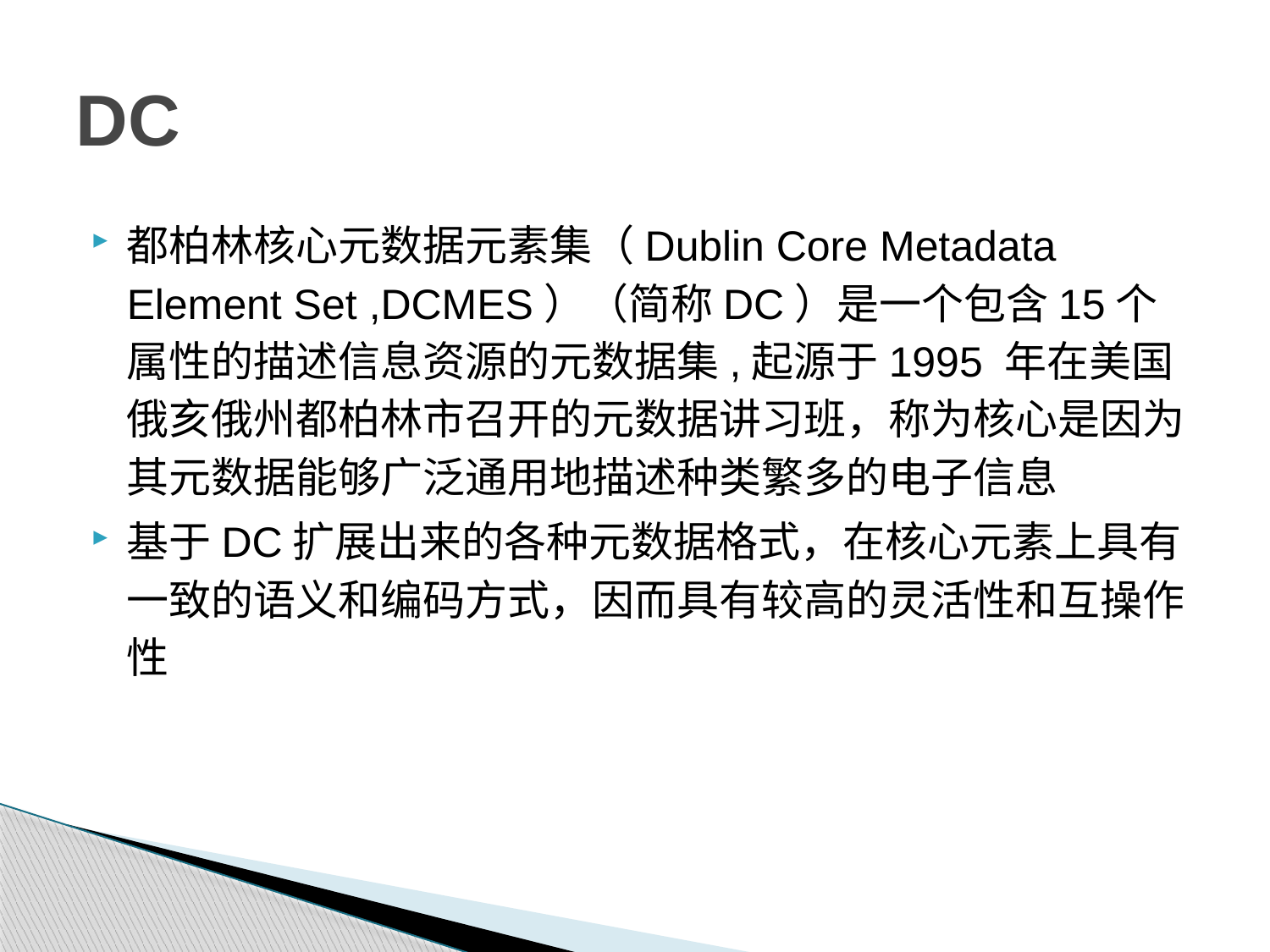

# DC
都柏林核心元数据元素集（Dublin Core Metadata Element Set ,DCMES）（简称DC）是一个包含15个属性的描述信息资源的元数据集,起源于1995 年在美国俄亥俄州都柏林市召开的元数据讲习班，称为核心是因为其元数据能够广泛通用地描述种类繁多的电子信息
基于DC扩展出来的各种元数据格式，在核心元素上具有一致的语义和编码方式，因而具有较高的灵活性和互操作性